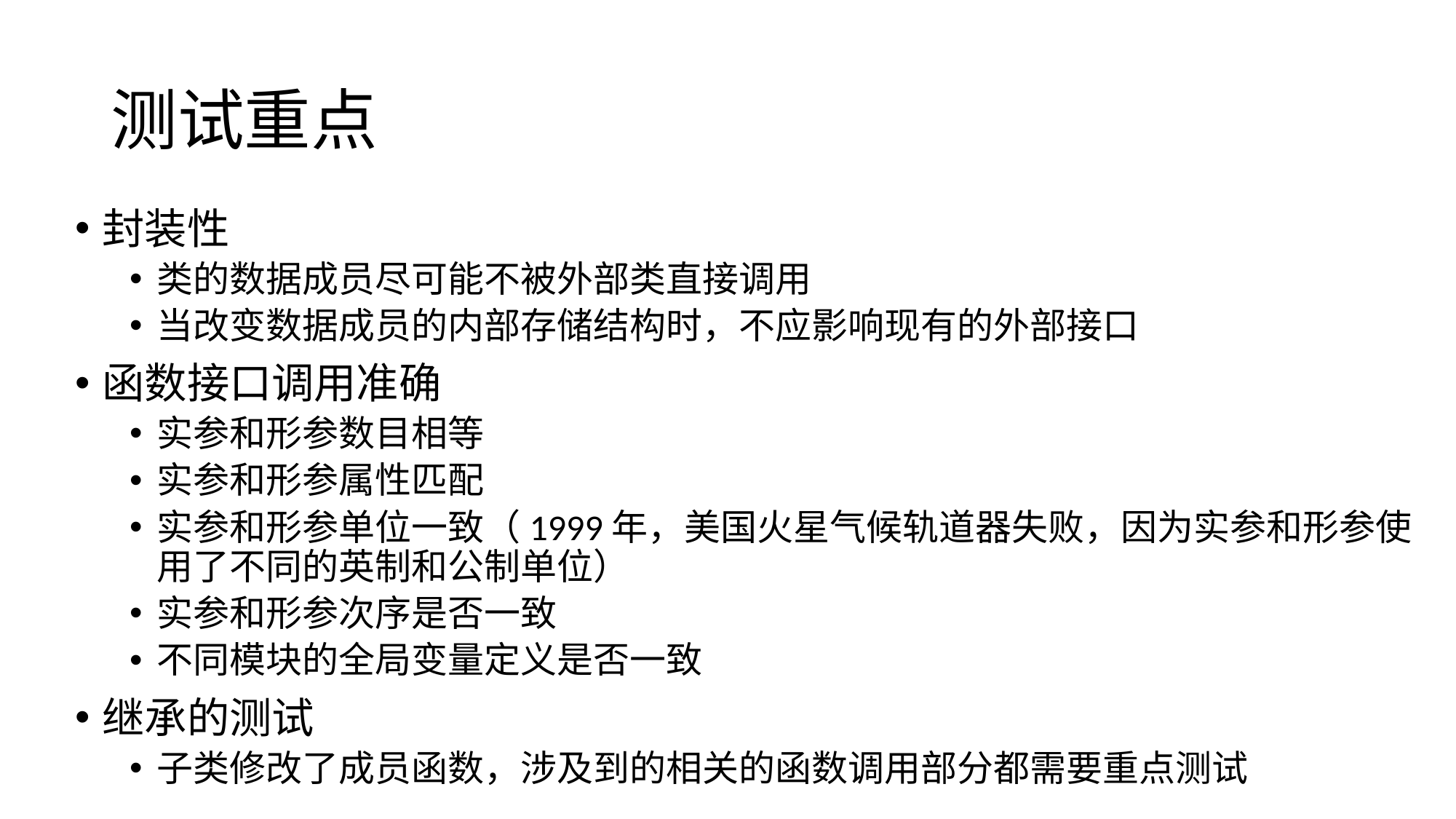

# 测试重点
封装性
类的数据成员尽可能不被外部类直接调用
当改变数据成员的内部存储结构时，不应影响现有的外部接口
函数接口调用准确
实参和形参数目相等
实参和形参属性匹配
实参和形参单位一致（1999年，美国火星气候轨道器失败，因为实参和形参使用了不同的英制和公制单位）
实参和形参次序是否一致
不同模块的全局变量定义是否一致
继承的测试
子类修改了成员函数，涉及到的相关的函数调用部分都需要重点测试